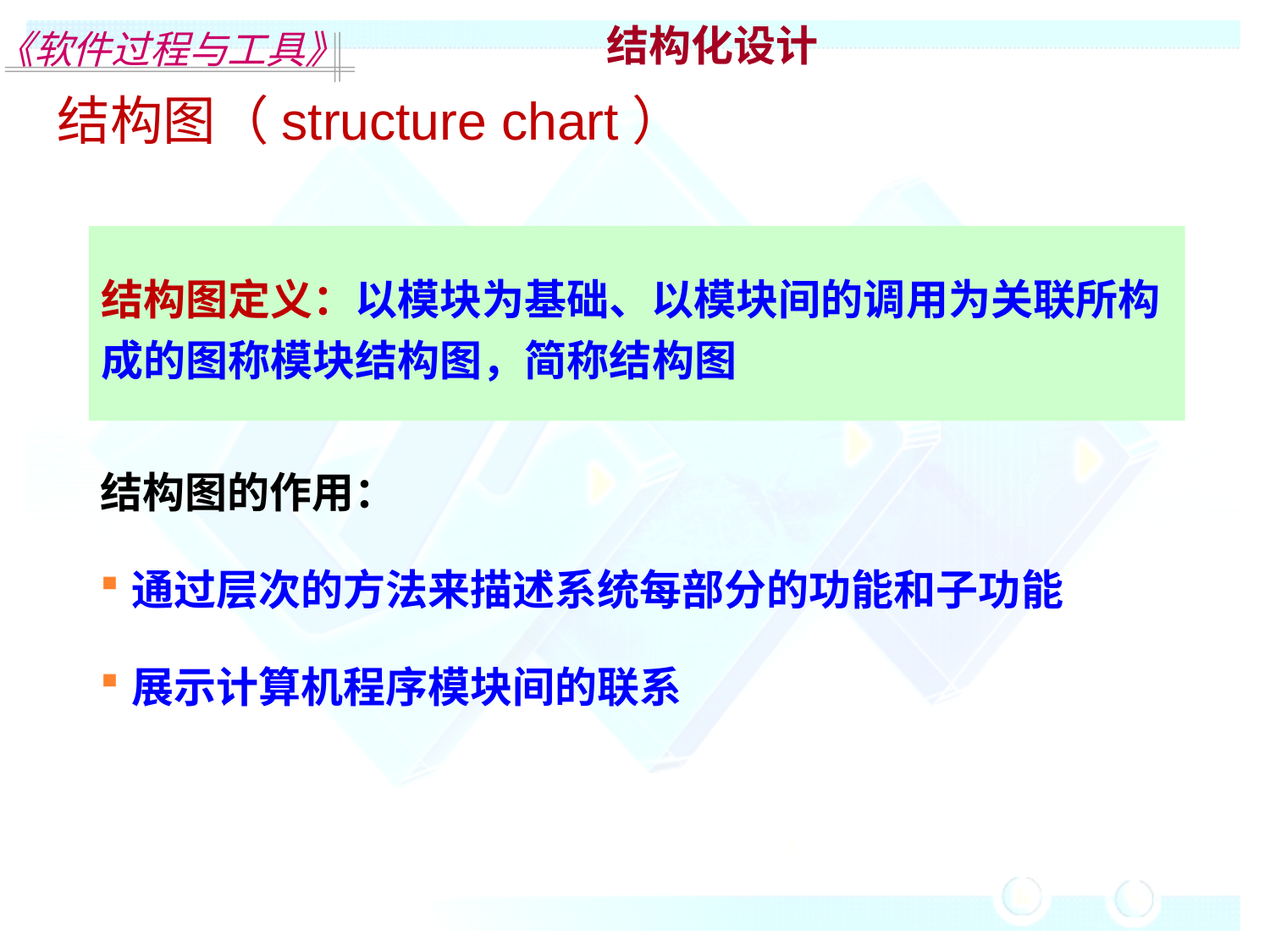

结构化设计
结构图（structure chart）
结构图定义：以模块为基础、以模块间的调用为关联所构成的图称模块结构图，简称结构图
结构图的作用：
通过层次的方法来描述系统每部分的功能和子功能
展示计算机程序模块间的联系